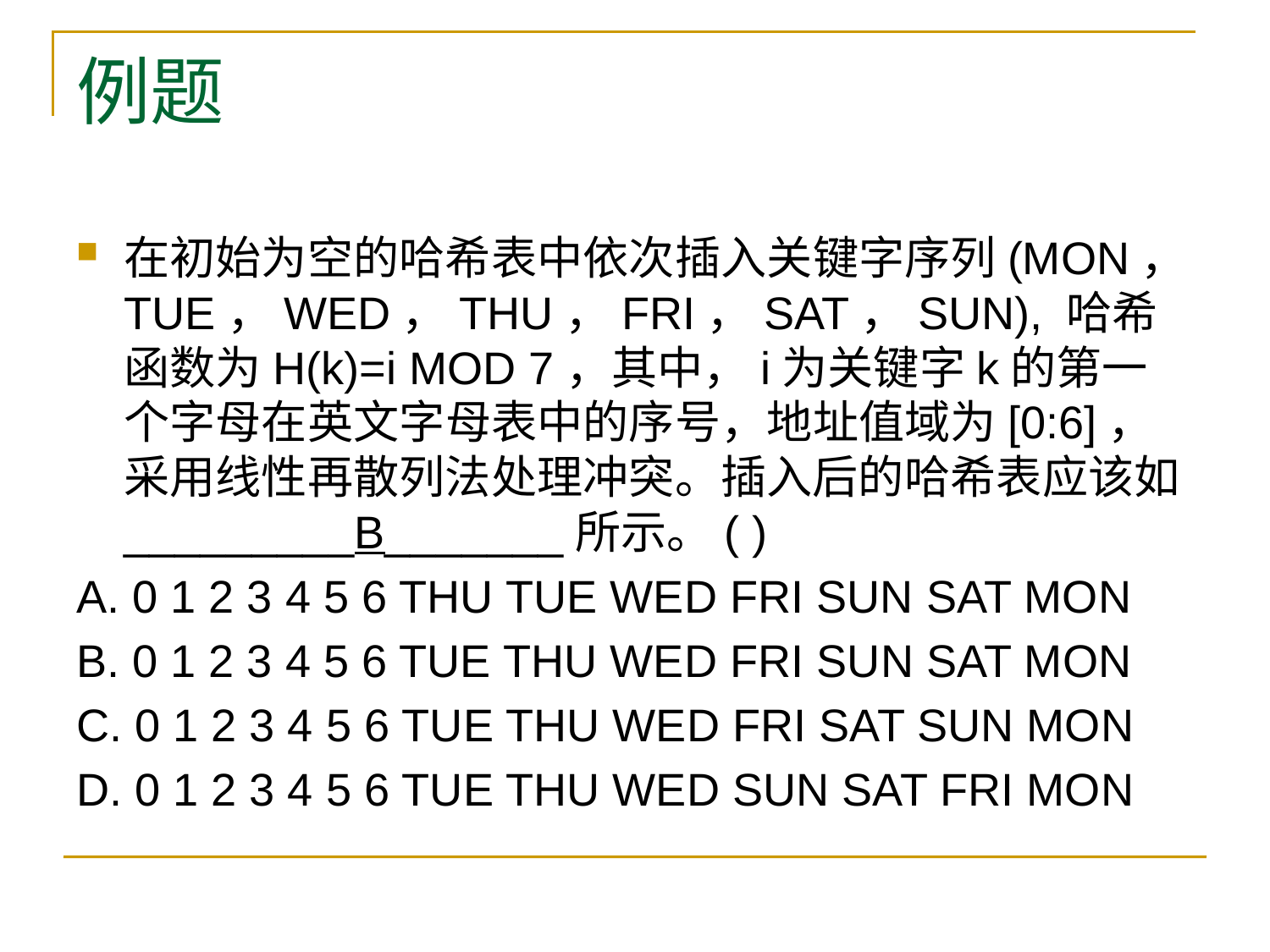

# 例题
在初始为空的哈希表中依次插入关键字序列(MON，TUE，WED，THU，FRI，SAT，SUN), 哈希函数为H(k)=i MOD 7，其中，i为关键字k的第一个字母在英文字母表中的序号，地址值域为[0:6]，采用线性再散列法处理冲突。插入后的哈希表应该如_________B_______所示。( )
A. 0 1 2 3 4 5 6 THU TUE WED FRI SUN SAT MON
B. 0 1 2 3 4 5 6 TUE THU WED FRI SUN SAT MON
C. 0 1 2 3 4 5 6 TUE THU WED FRI SAT SUN MON
D. 0 1 2 3 4 5 6 TUE THU WED SUN SAT FRI MON